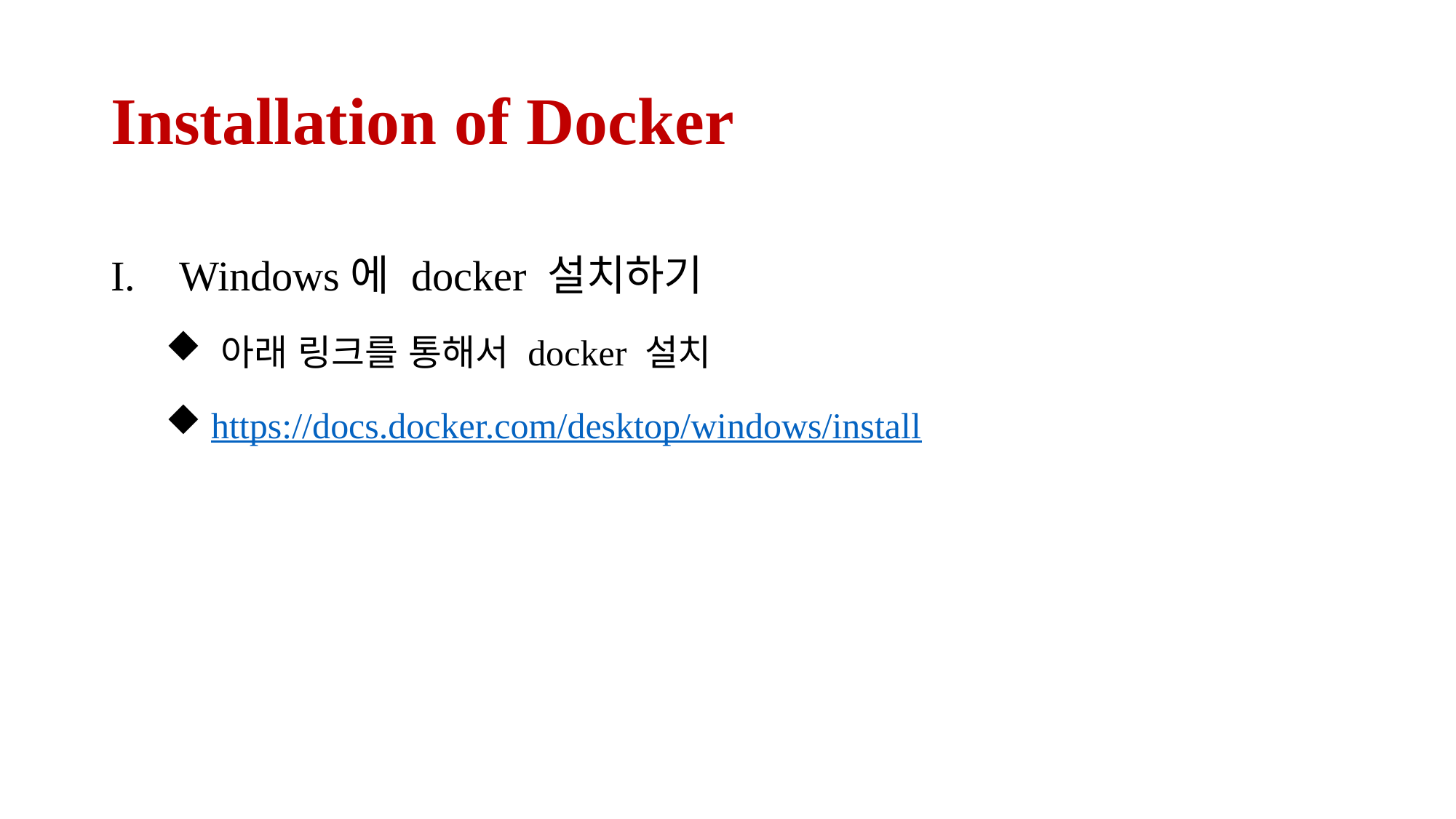

# Installation of Docker
Windows에 docker 설치하기
 아래 링크를 통해서 docker 설치
 https://docs.docker.com/desktop/windows/install